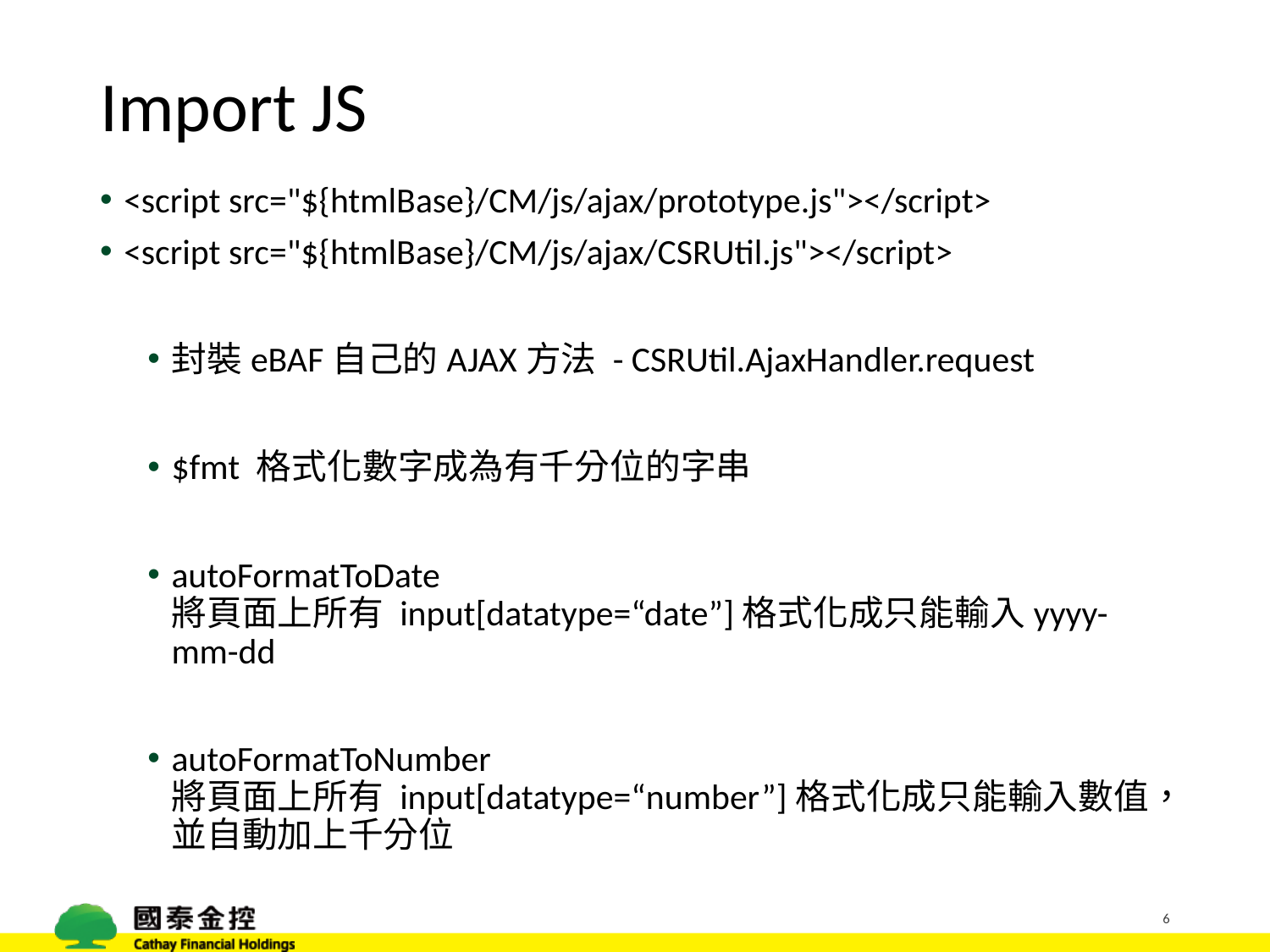

# Import JS
<script src="${htmlBase}/CM/js/ajax/prototype.js"></script>
<script src="${htmlBase}/CM/js/ajax/CSRUtil.js"></script>

封裝eBAF自己的AJAX方法 - CSRUtil.AjaxHandler.request

$fmt 格式化數字成為有千分位的字串

autoFormatToDate
將頁面上所有 input[datatype=“date”]格式化成只能輸入yyyy-mm-dd

autoFormatToNumber
將頁面上所有 input[datatype=“number”]格式化成只能輸入數值，並自動加上千分位